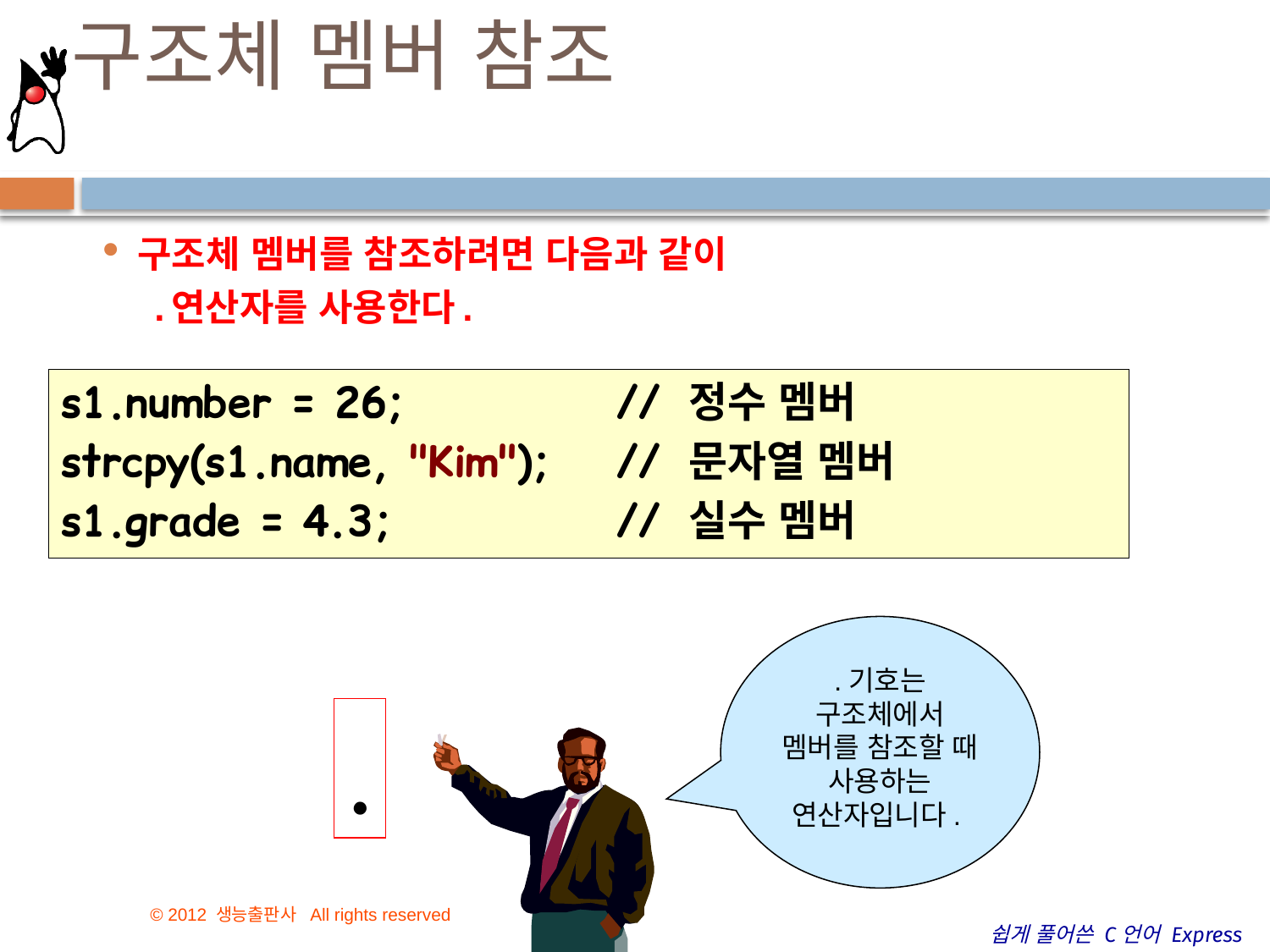

# 구조체 멤버 참조
구조체 멤버를 참조하려면 다음과 같이
     .연산자를 사용한다.

s1.number = 26;		// 정수 멤버
strcpy(s1.name, "Kim");	// 문자열 멤버
s1.grade = 4.3;		// 실수 멤버
.기호는 구조체에서 멤버를 참조할 때 사용하는 연산자입니다.
.